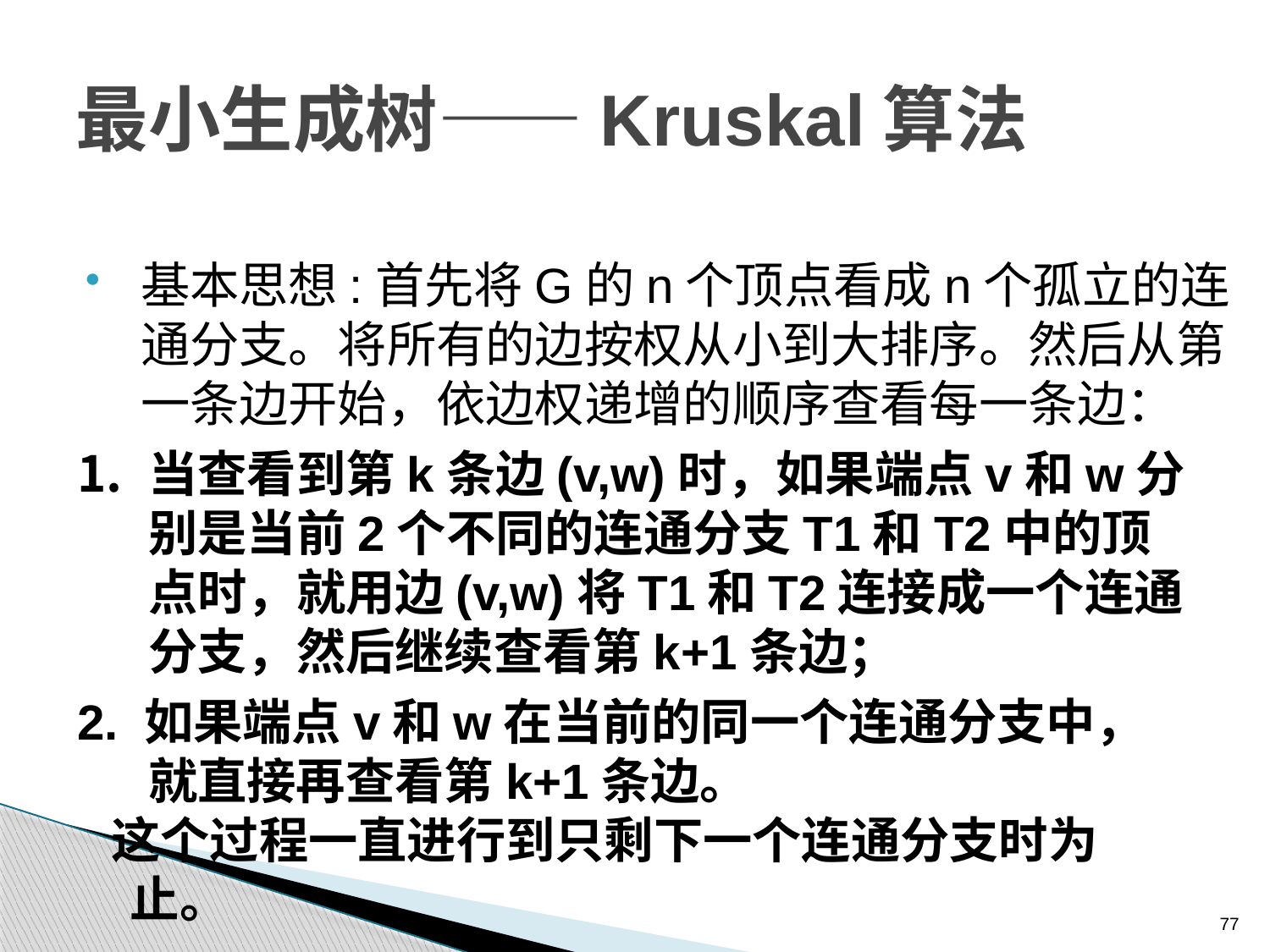

# 最小生成树——Kruskal算法
基本思想:首先将G的n个顶点看成n个孤立的连通分支。将所有的边按权从小到大排序。然后从第一条边开始，依边权递增的顺序查看每一条边：

当查看到第k条边(v,w)时，如果端点v和w分别是当前2个不同的连通分支T1和T2中的顶点时，就用边(v,w)将T1和T2连接成一个连通分支，然后继续查看第k+1条边；
2. 如果端点v和w在当前的同一个连通分支中，就直接再查看第k+1条边。
  这个过程一直进行到只剩下一个连通分支时为止。
77